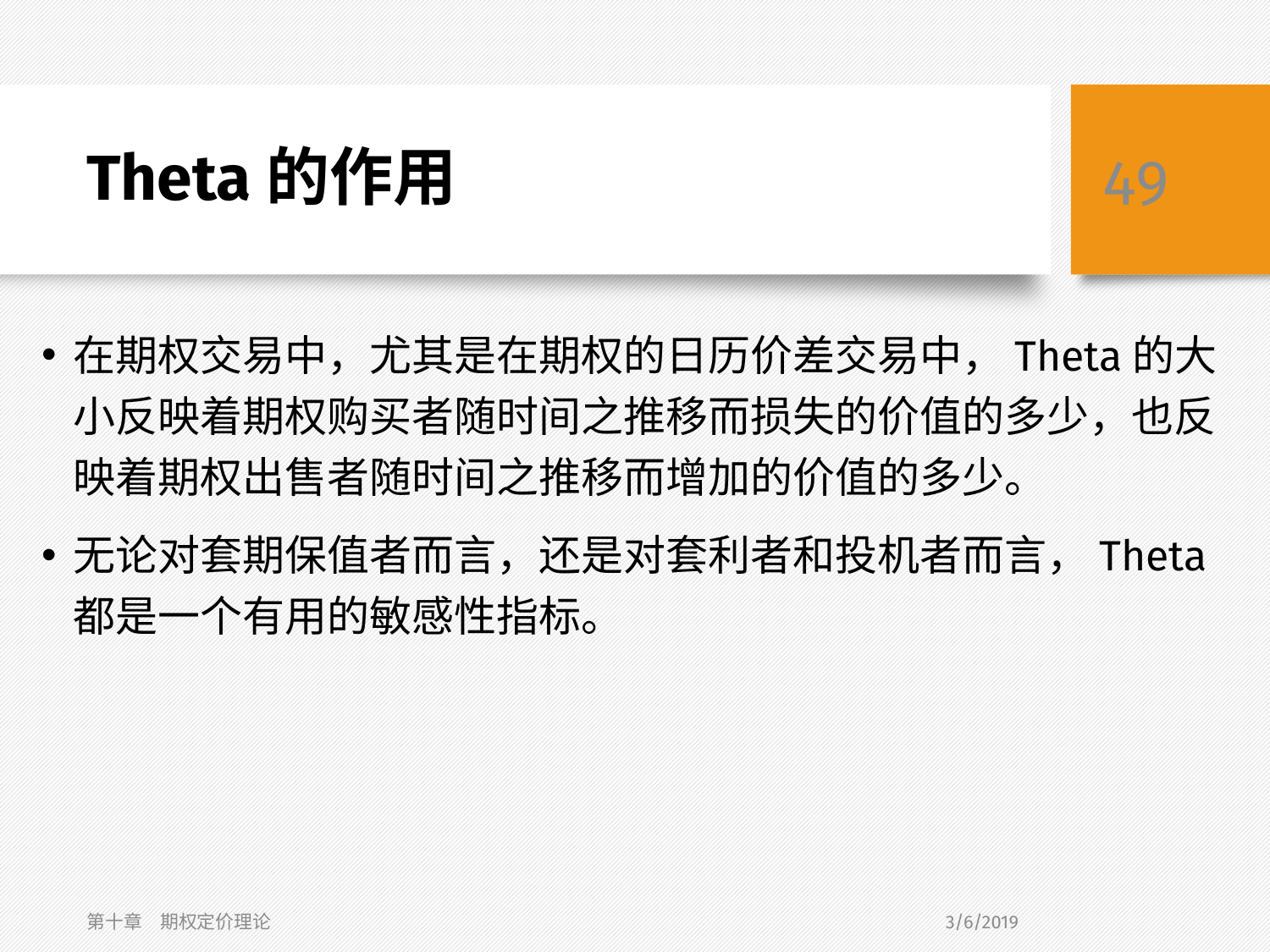

# Theta的作用
49
在期权交易中，尤其是在期权的日历价差交易中，Theta的大小反映着期权购买者随时间之推移而损失的价值的多少，也反映着期权出售者随时间之推移而增加的价值的多少。
无论对套期保值者而言，还是对套利者和投机者而言，Theta都是一个有用的敏感性指标。

3/6/2019
第十章　期权定价理论